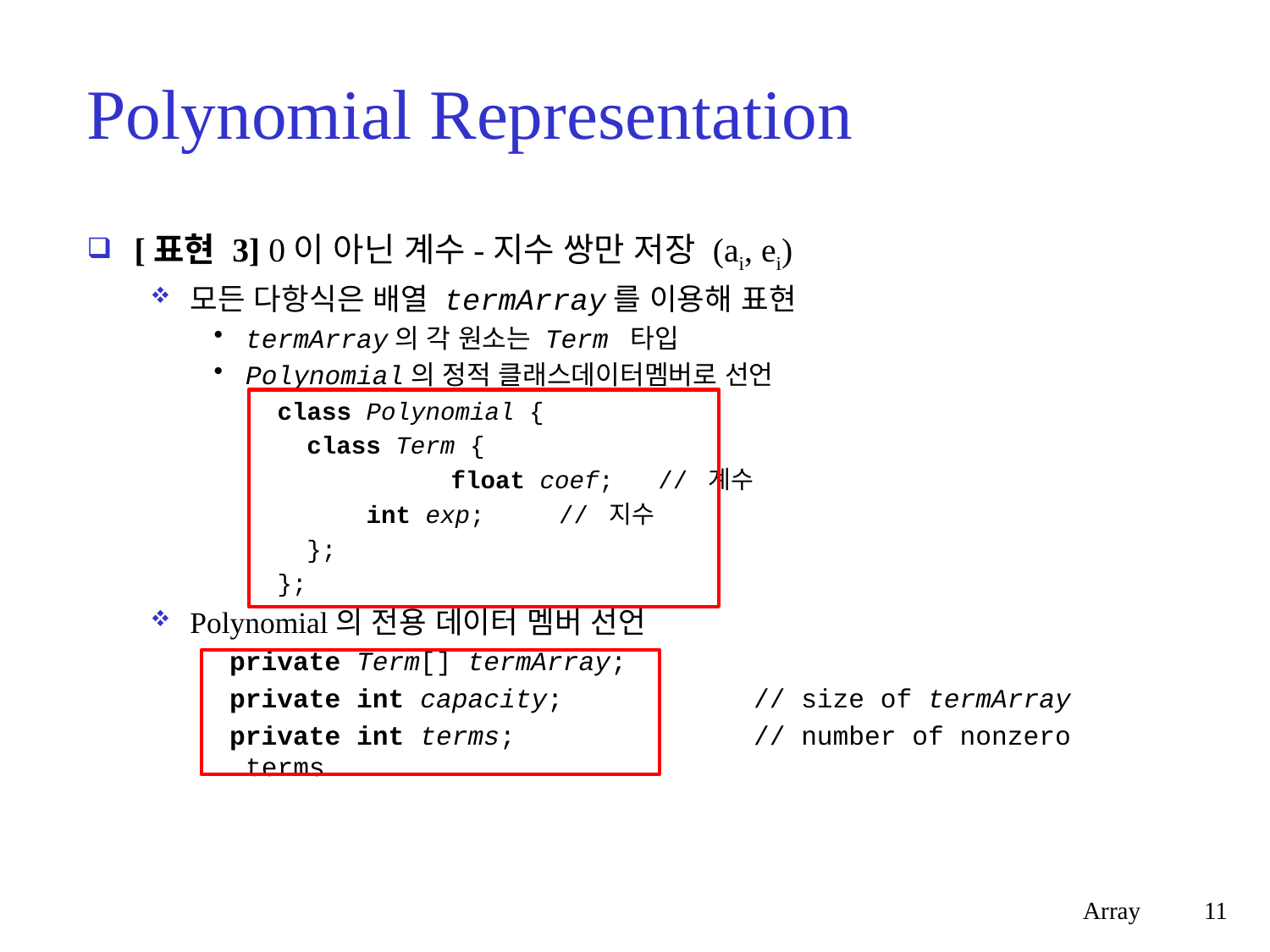

# Polynomial Representation
[표현 3] 0이 아닌 계수-지수 쌍만 저장 (ai, ei)
모든 다항식은 배열 termArray를 이용해 표현
termArray의 각 원소는 Term 타입
Polynomial의 정적 클래스데이터멤버로 선언
class Polynomial {
  class Term {
		 float coef;   // 계수
      int exp;     // 지수
  };
};
Polynomial의 전용 데이터 멤버 선언
 private Term[] termArray;
 private int capacity;		// size of termArray
 private int terms;		// number of nonzero terms

Array
11